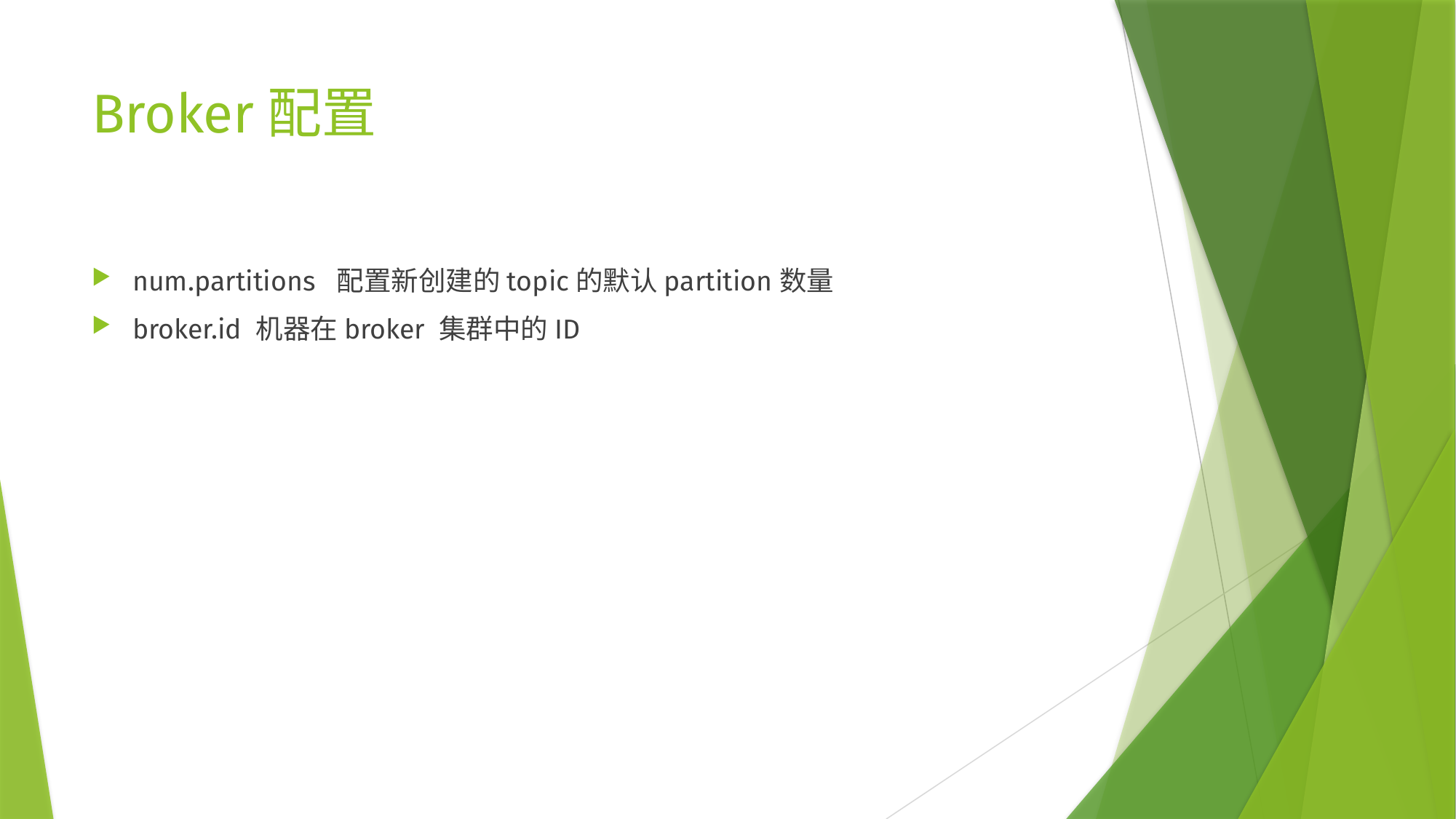

# Broker配置
num.partitions  配置新创建的topic的默认partition数量
broker.id 机器在broker 集群中的ID